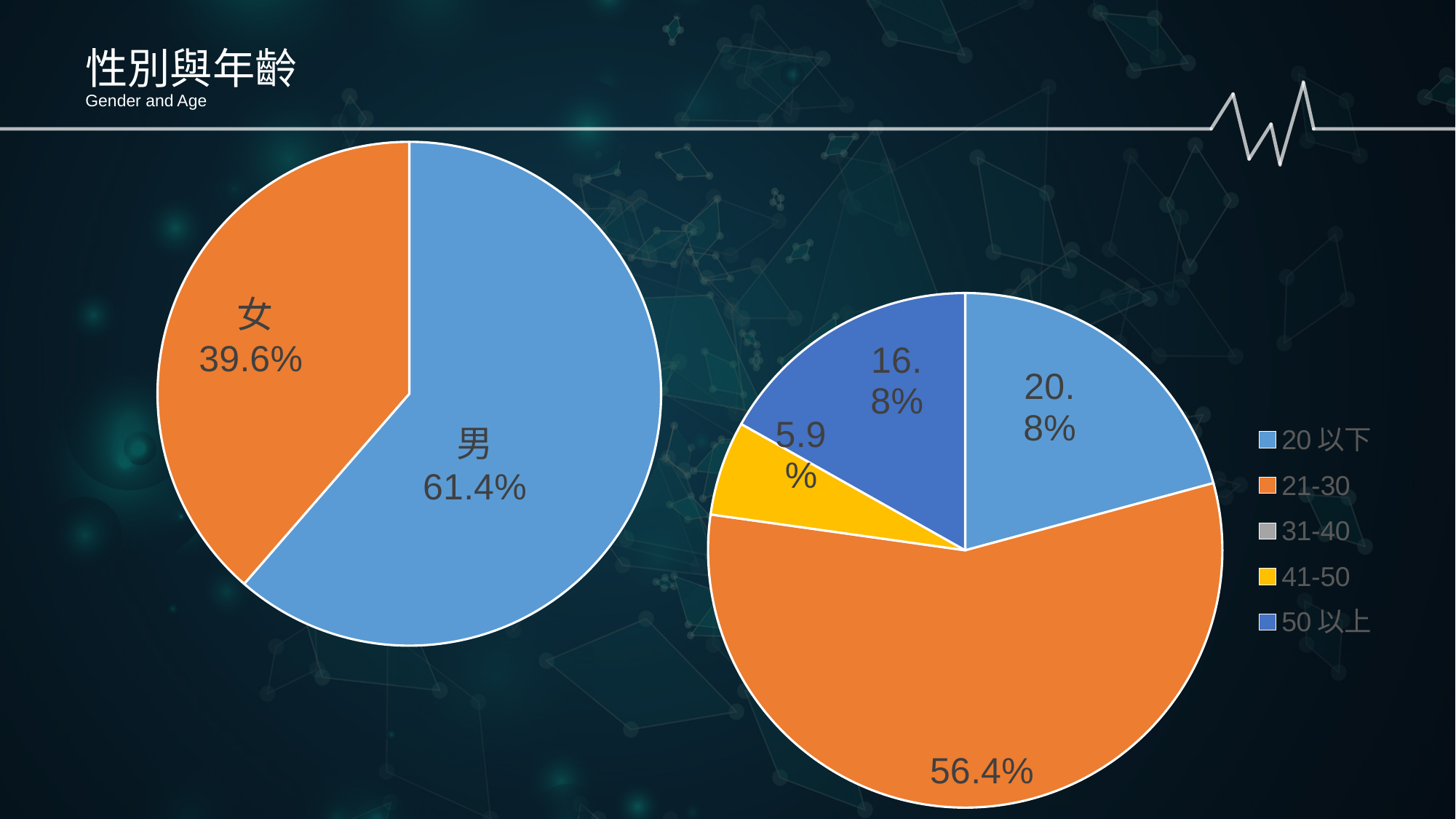

性別與年齡
Gender and Age

### Chart

| Category | 性別 |
|---|---|
| 男 | 62.0 |
| 女 | 39.0 |

### Chart

| Category | 年齡 |
|---|---|
| 20以下 | 21.0 |
| 21-30 | 57.0 |
| 31-40 | 0.0 |
| 41-50 | 6.0 |
| 50以上 | 17.0 |